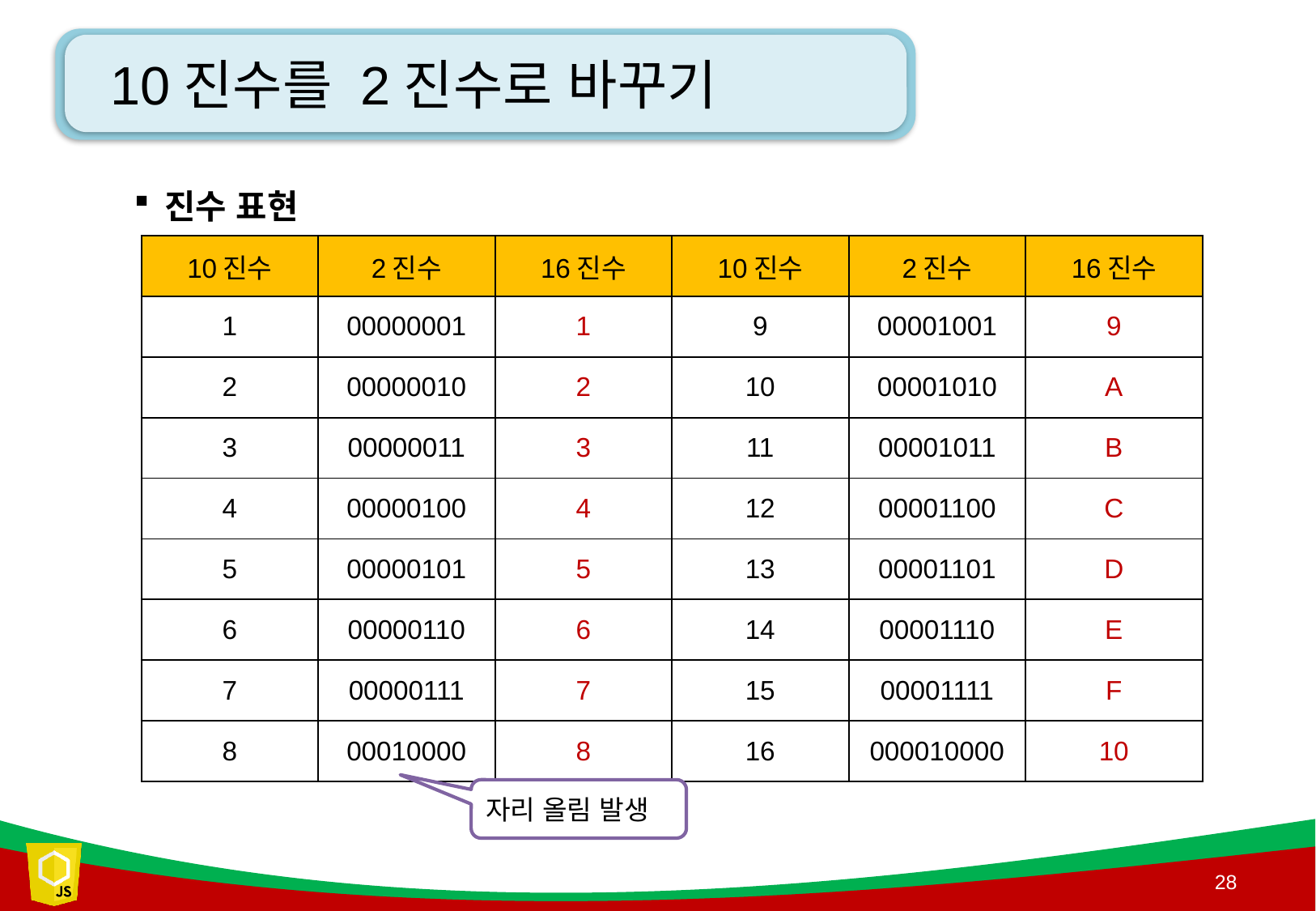

# 10진수를 2진수로 바꾸기
진수 표현

| 10진수 | 2진수 | 16진수 | 10진수 | 2진수 | 16진수 |
| --- | --- | --- | --- | --- | --- |
| 1 | 00000001 | 1 | 9 | 00001001 | 9 |
| 2 | 00000010 | 2 | 10 | 00001010 | A |
| 3 | 00000011 | 3 | 11 | 00001011 | B |
| 4 | 00000100 | 4 | 12 | 00001100 | C |
| 5 | 00000101 | 5 | 13 | 00001101 | D |
| 6 | 00000110 | 6 | 14 | 00001110 | E |
| 7 | 00000111 | 7 | 15 | 00001111 | F |
| 8 | 00010000 | 8 | 16 | 000010000 | 10 |
자리 올림 발생
28